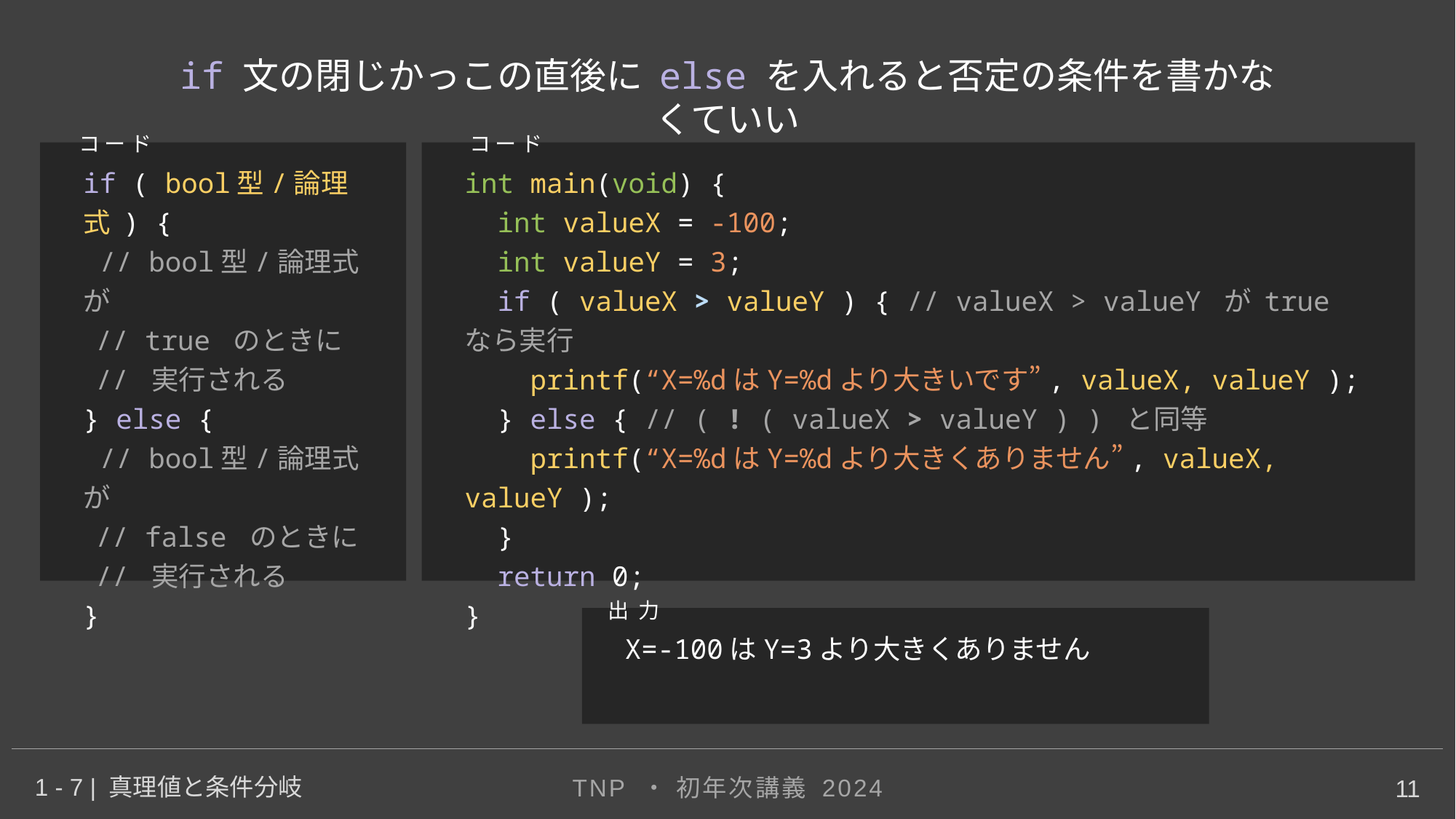

if 文の閉じかっこの直後に else を入れると否定の条件を書かなくていい
コード
if ( bool型/論理式 ) {
 // bool型/論理式が
 // true のときに
 // 実行される
} else {
 // bool型/論理式が
 // false のときに
 // 実行される
}
コード
int main(void) {
  int valueX = -100;
  int valueY = 3;
  if ( valueX > valueY ) { // valueX > valueY が true なら実行
    printf(“X=%dはY=%dより大きいです”, valueX, valueY );
  } else { // ( ! ( valueX > valueY ) ) と同等
    printf(“X=%dはY=%dより大きくありません”, valueX, valueY );
  }
  return 0;
}
出力
X=-100はY=3より大きくありません
11
1 - 7 | 真理値と条件分岐